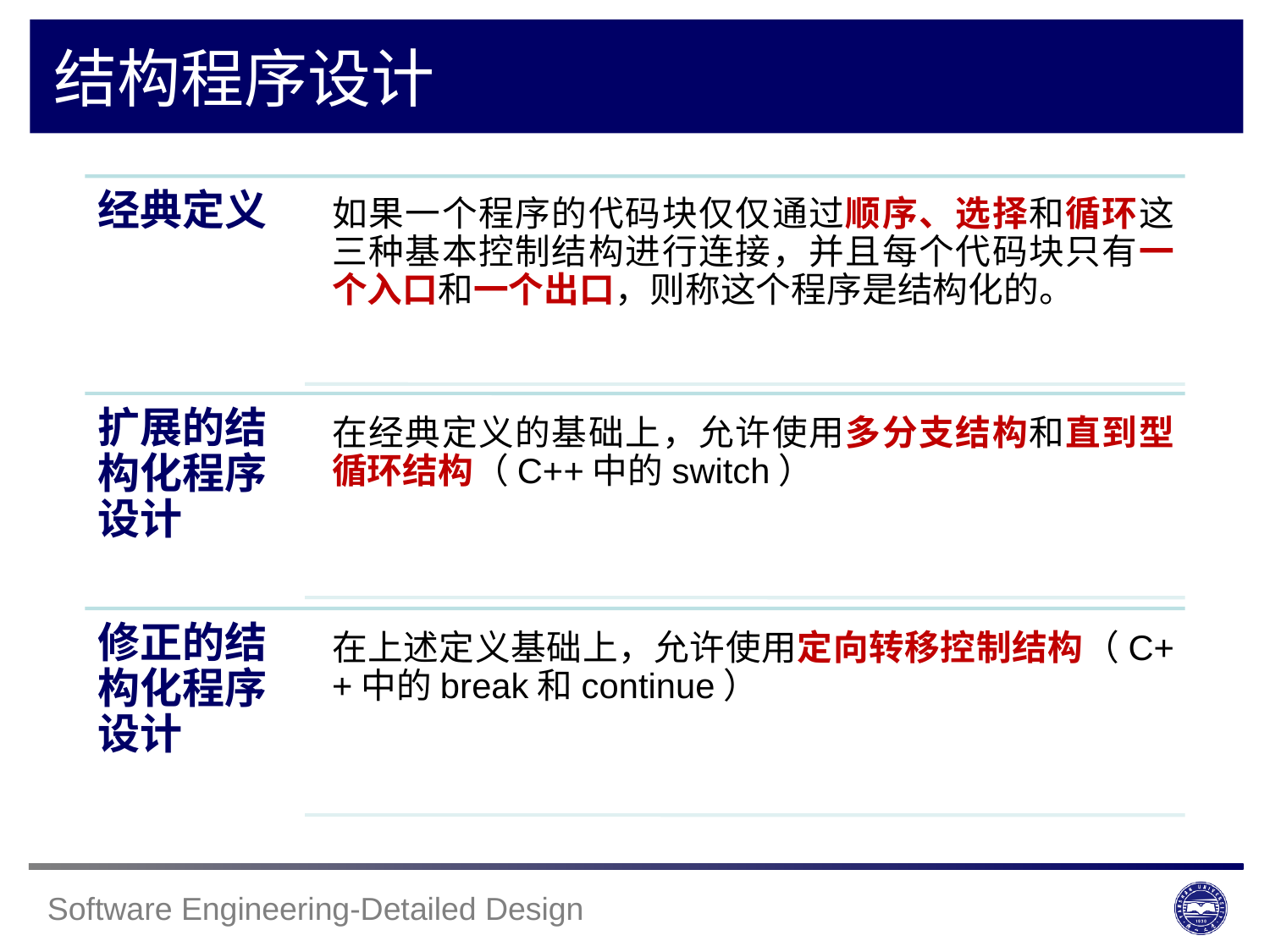

结构程序设计
经典定义
如果一个程序的代码块仅仅通过顺序、选择和循环这三种基本控制结构进行连接，并且每个代码块只有一个入口和一个出口，则称这个程序是结构化的。
扩展的结构化程序设计
在经典定义的基础上，允许使用多分支结构和直到型循环结构（C++中的switch）
修正的结构化程序设计
在上述定义基础上，允许使用定向转移控制结构（C++中的break和continue）